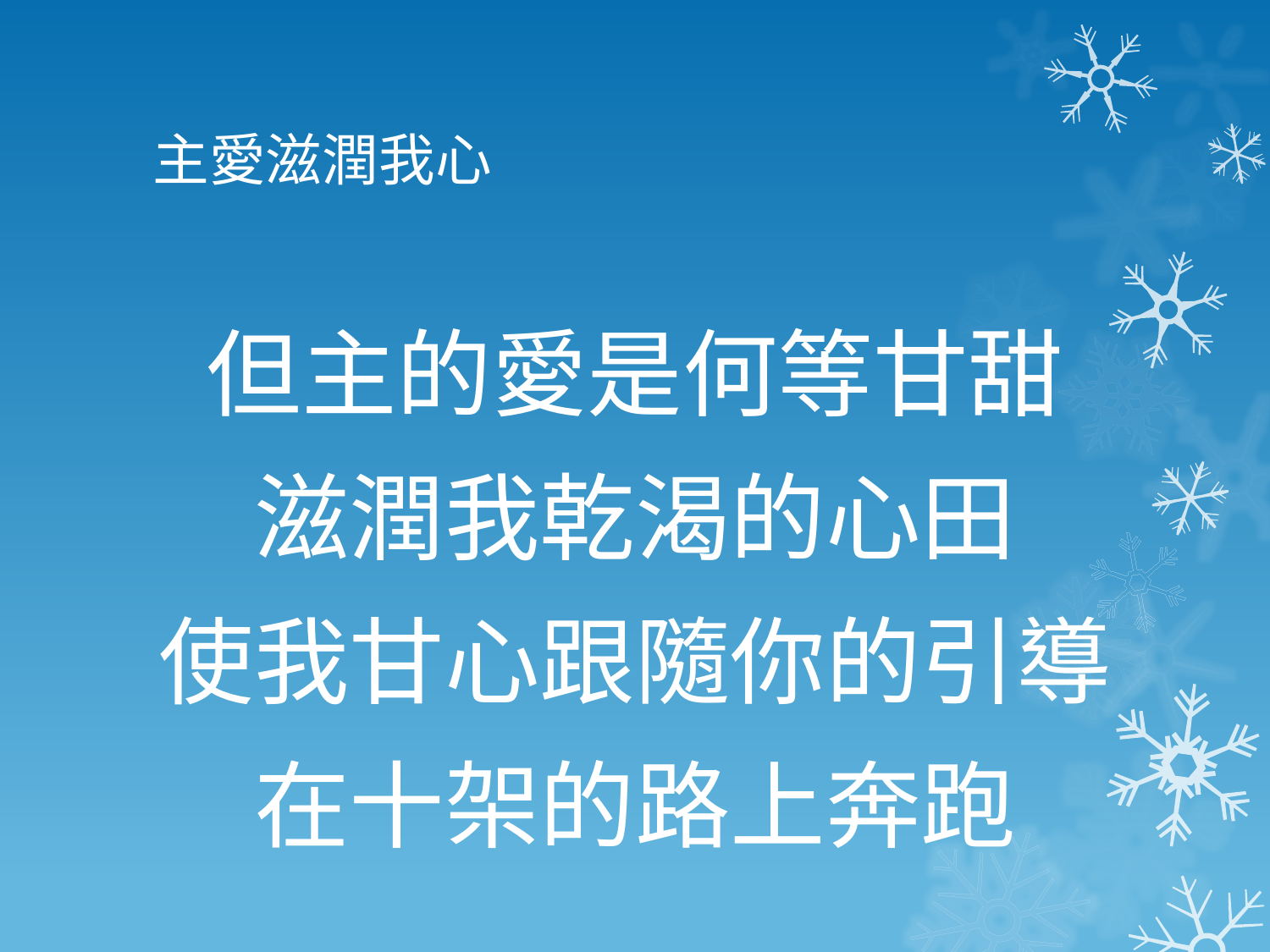

# 主愛滋潤我心
但主的愛是何等甘甜
滋潤我乾渴的心田
使我甘心跟隨你的引導
在十架的路上奔跑